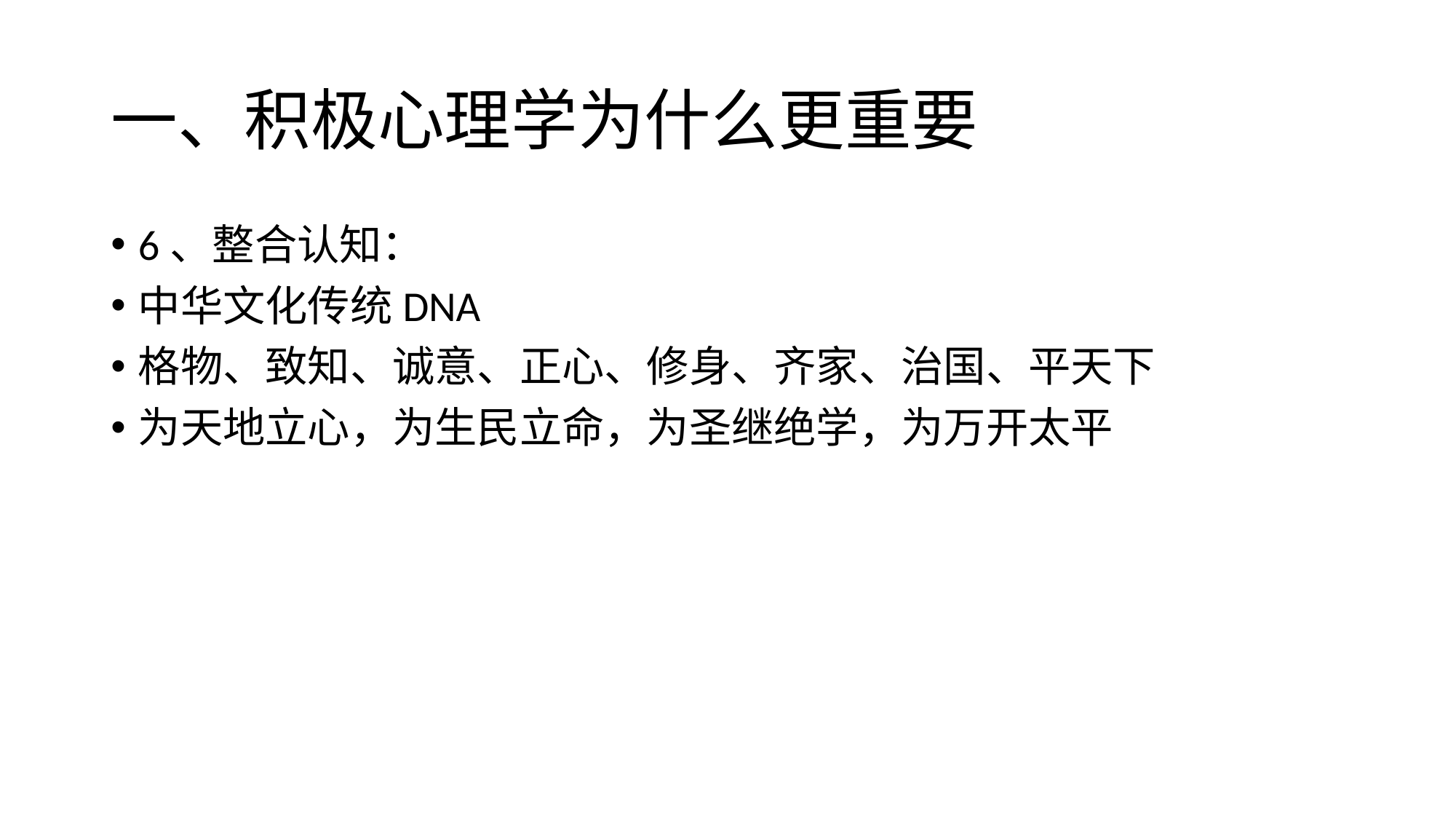

# 一、积极心理学为什么更重要
6、整合认知：
中华文化传统DNA
格物、致知、诚意、正心、修身、齐家、治国、平天下
为天地立心，为生民立命，为圣继绝学，为万开太平